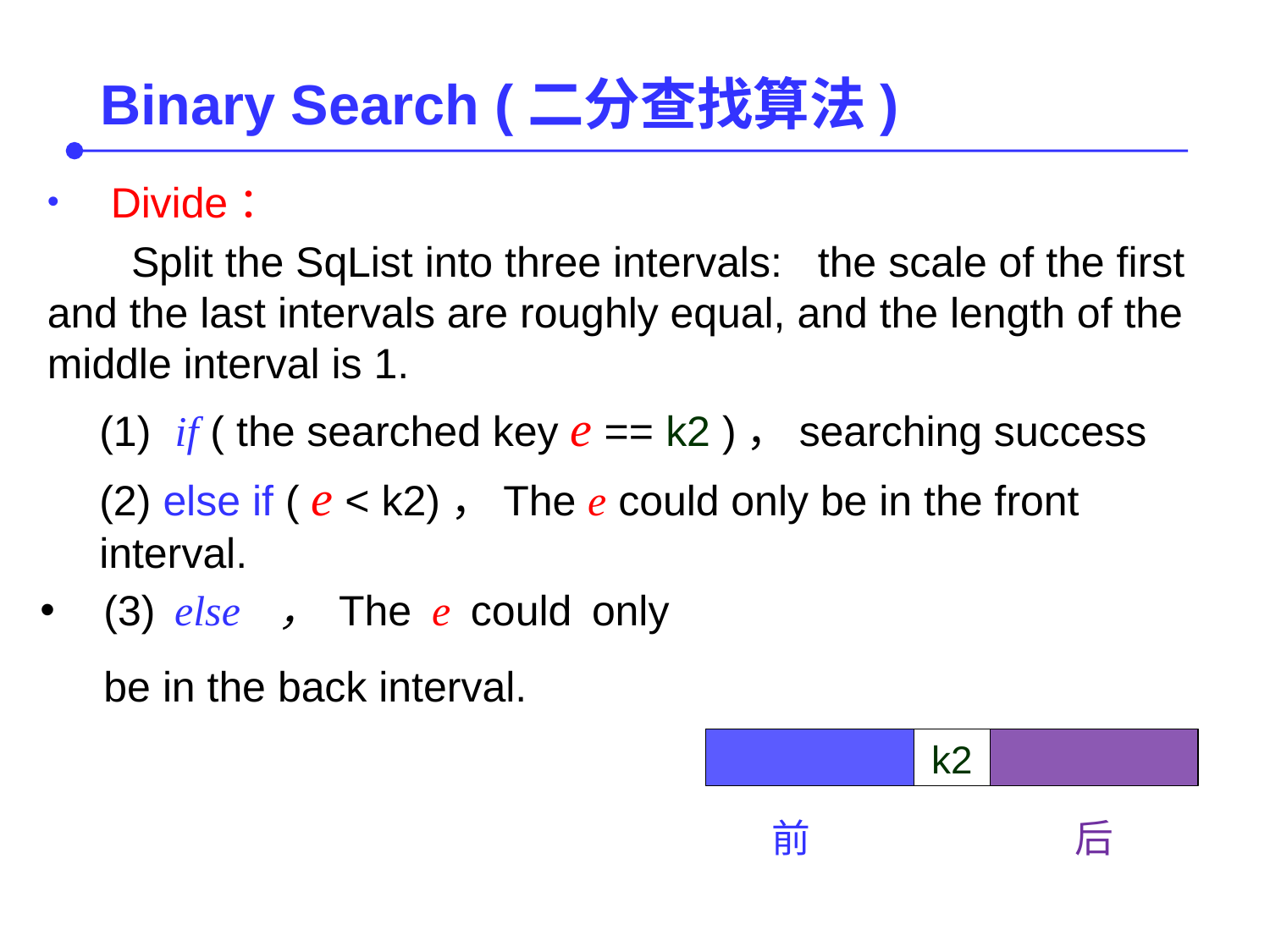

Binary Search (二分查找算法)
Divide：
Split the SqList into three intervals:   the scale of the first and the last intervals are roughly equal, and the length of the middle interval is 1.
(1)  if ( the searched key e == k2 )，searching success
(2) else if ( e < k2)，The e could only be in the front interval.
(3) else ，The e could only be in the back interval.

k2
前
后
11